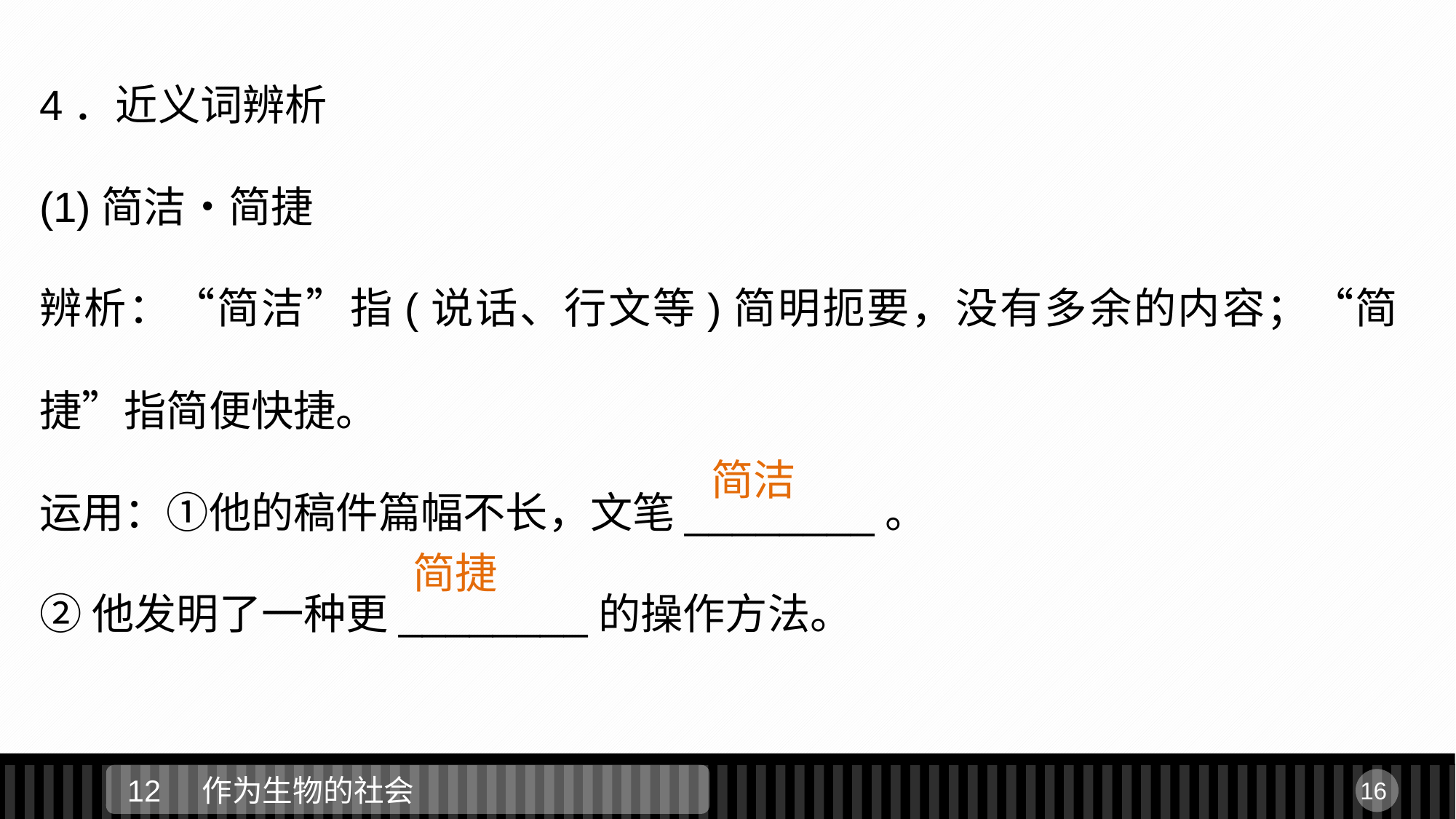

4．近义词辨析
(1)简洁•简捷
辨析：“简洁”指(说话、行文等)简明扼要，没有多余的内容；“简捷”指简便快捷。
运用：①他的稿件篇幅不长，文笔________。
②他发明了一种更________的操作方法。
简洁
简捷